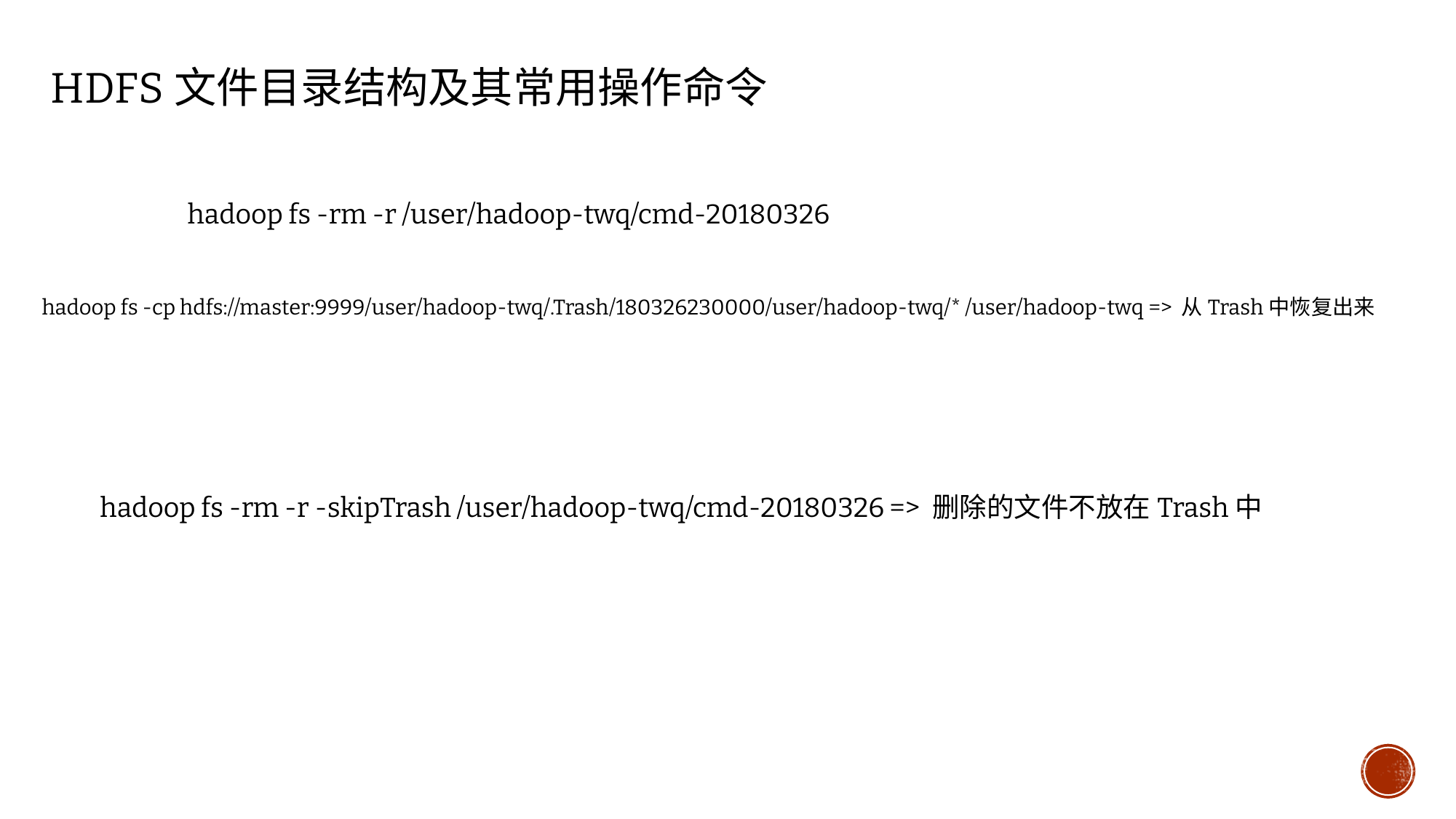

HDFS文件目录结构及其常用操作命令
hadoop fs -rm -r /user/hadoop-twq/cmd-20180326
hadoop fs -cp hdfs://master:9999/user/hadoop-twq/.Trash/180326230000/user/hadoop-twq/* /user/hadoop-twq => 从Trash中恢复出来
hadoop fs -rm -r -skipTrash /user/hadoop-twq/cmd-20180326 => 删除的文件不放在Trash中